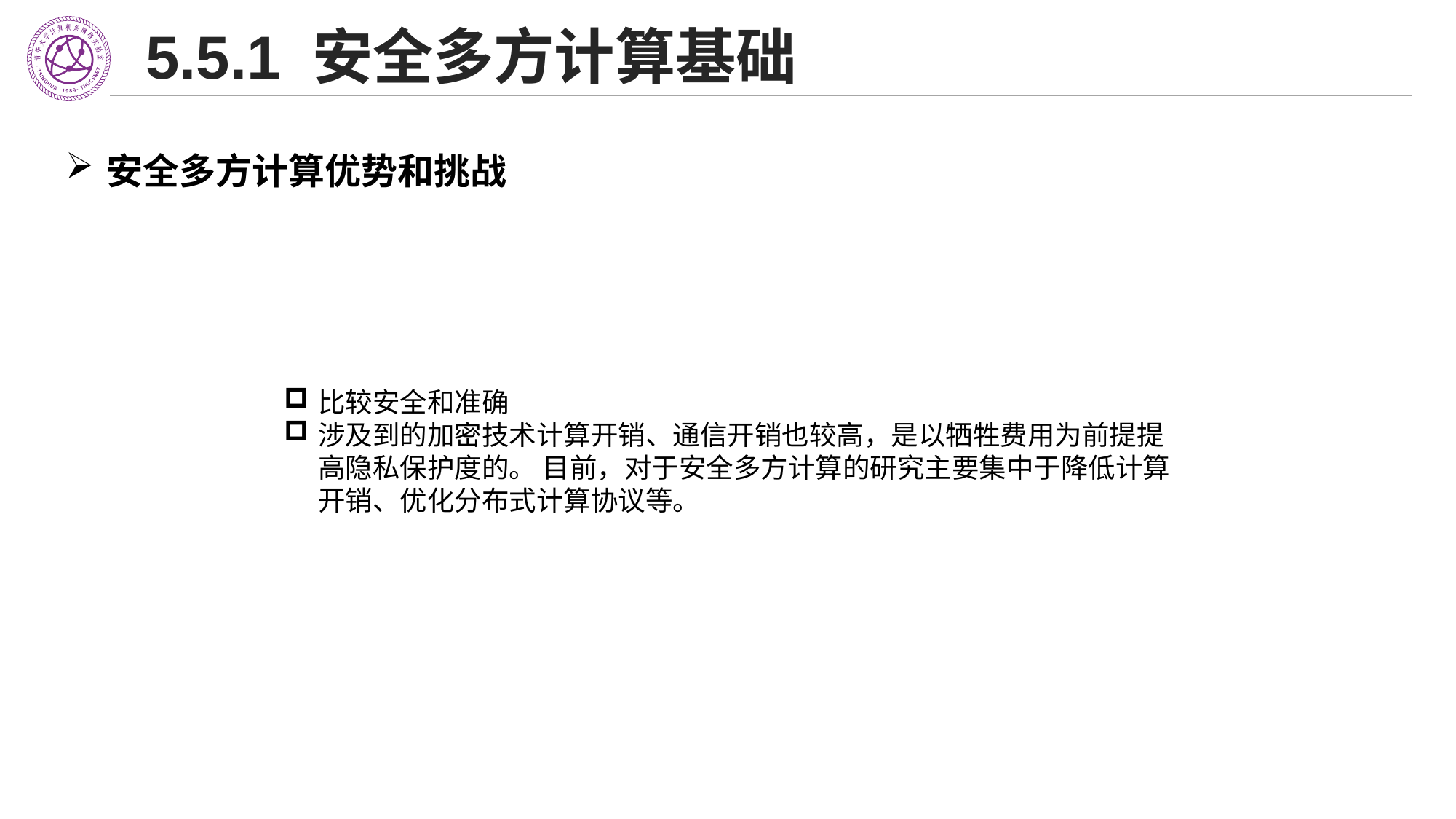

# 5.5.1 安全多方计算基础
安全多方计算优势和挑战
比较安全和准确
涉及到的加密技术计算开销、通信开销也较高，是以牺牲费用为前提提高隐私保护度的。 目前，对于安全多方计算的研究主要集中于降低计算开销、优化分布式计算协议等。